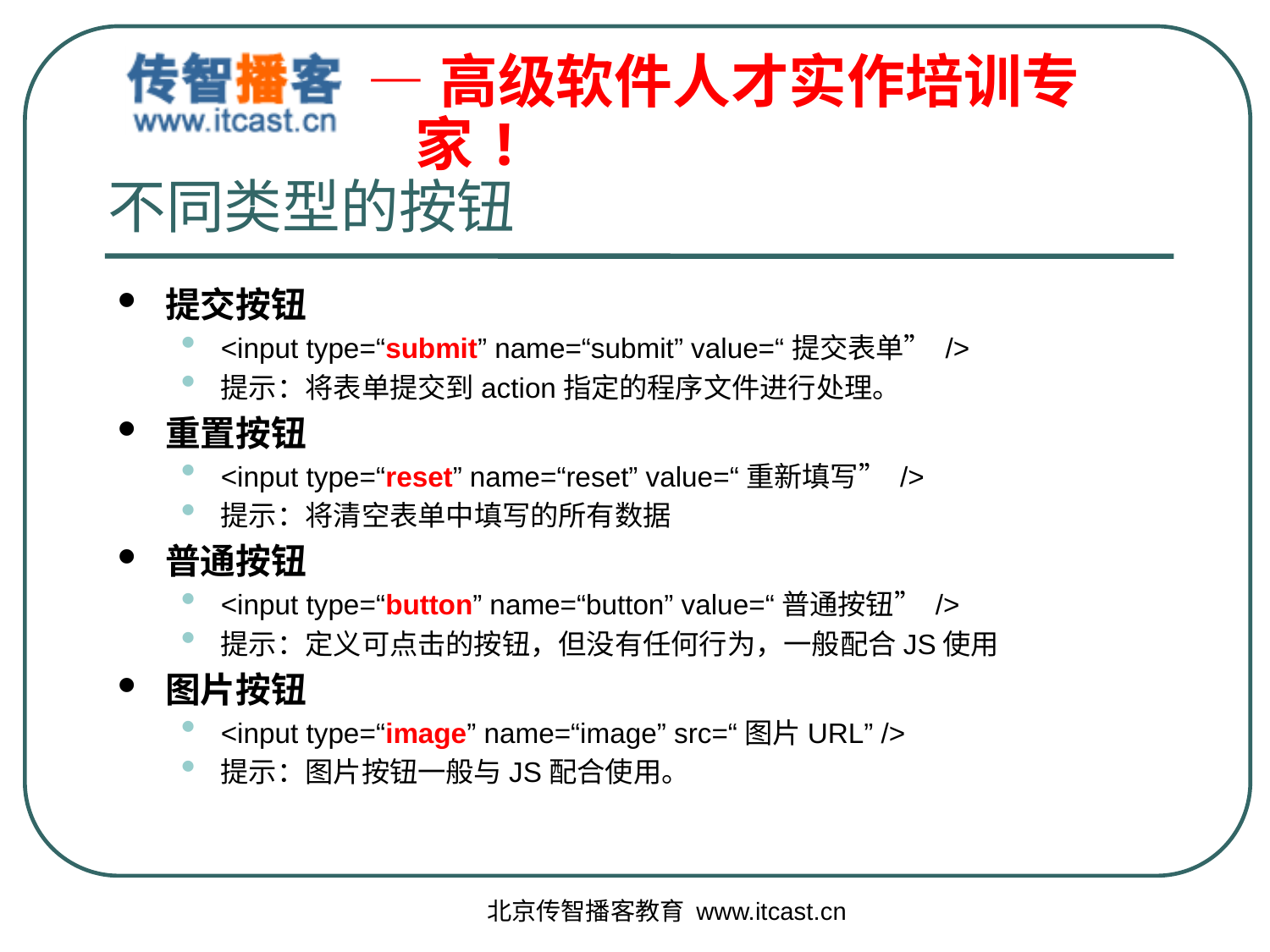

# 不同类型的按钮
提交按钮
<input type=“submit” name=“submit” value=“提交表单” />
提示：将表单提交到action指定的程序文件进行处理。
重置按钮
<input type=“reset” name=“reset” value=“重新填写” />
提示：将清空表单中填写的所有数据
普通按钮
<input type=“button” name=“button” value=“普通按钮” />
提示：定义可点击的按钮，但没有任何行为，一般配合JS使用
图片按钮
<input type=“image” name=“image” src=“图片URL” />
提示：图片按钮一般与JS配合使用。